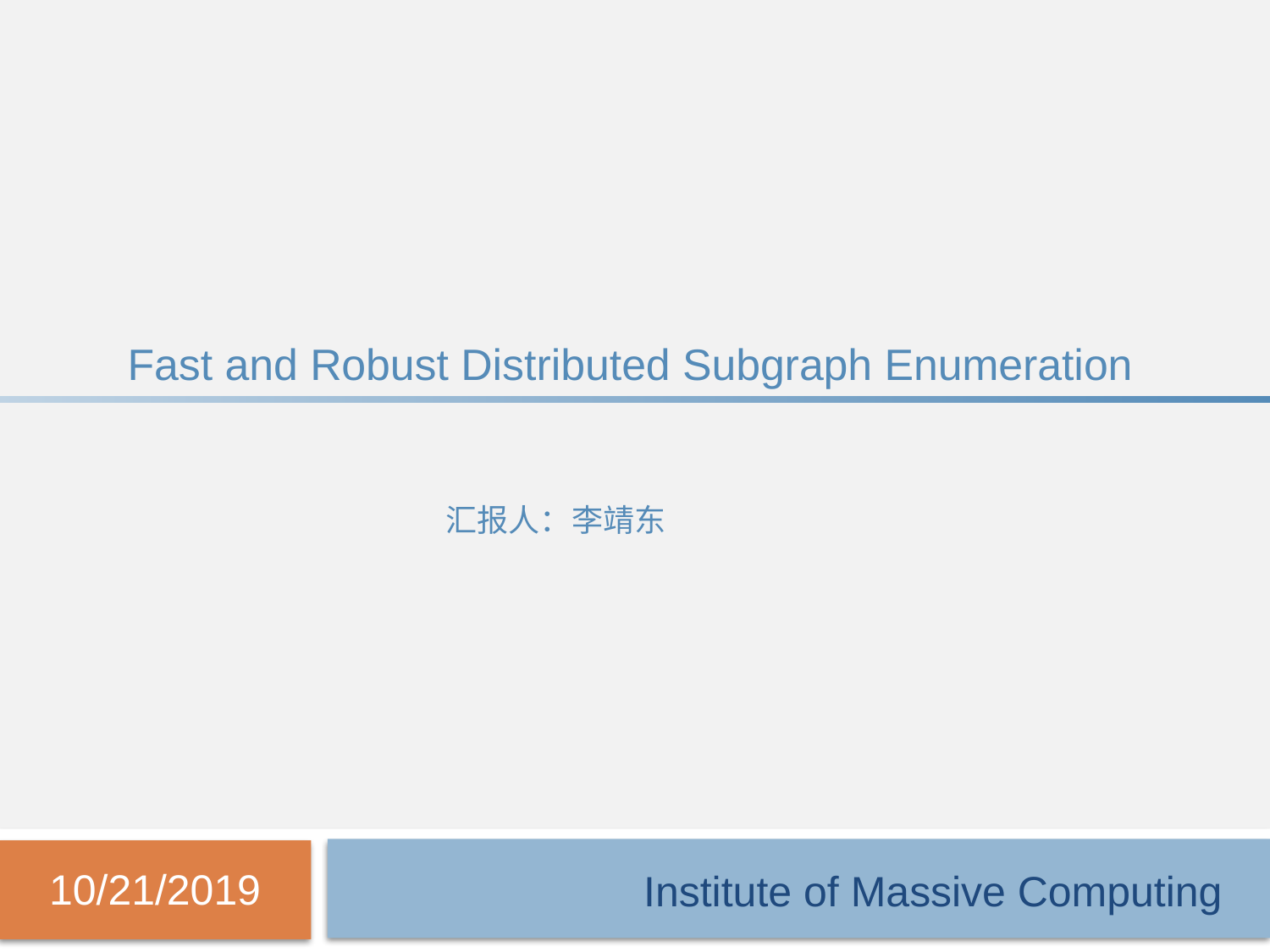

# Fast and Robust Distributed Subgraph Enumeration 汇报人：李靖东